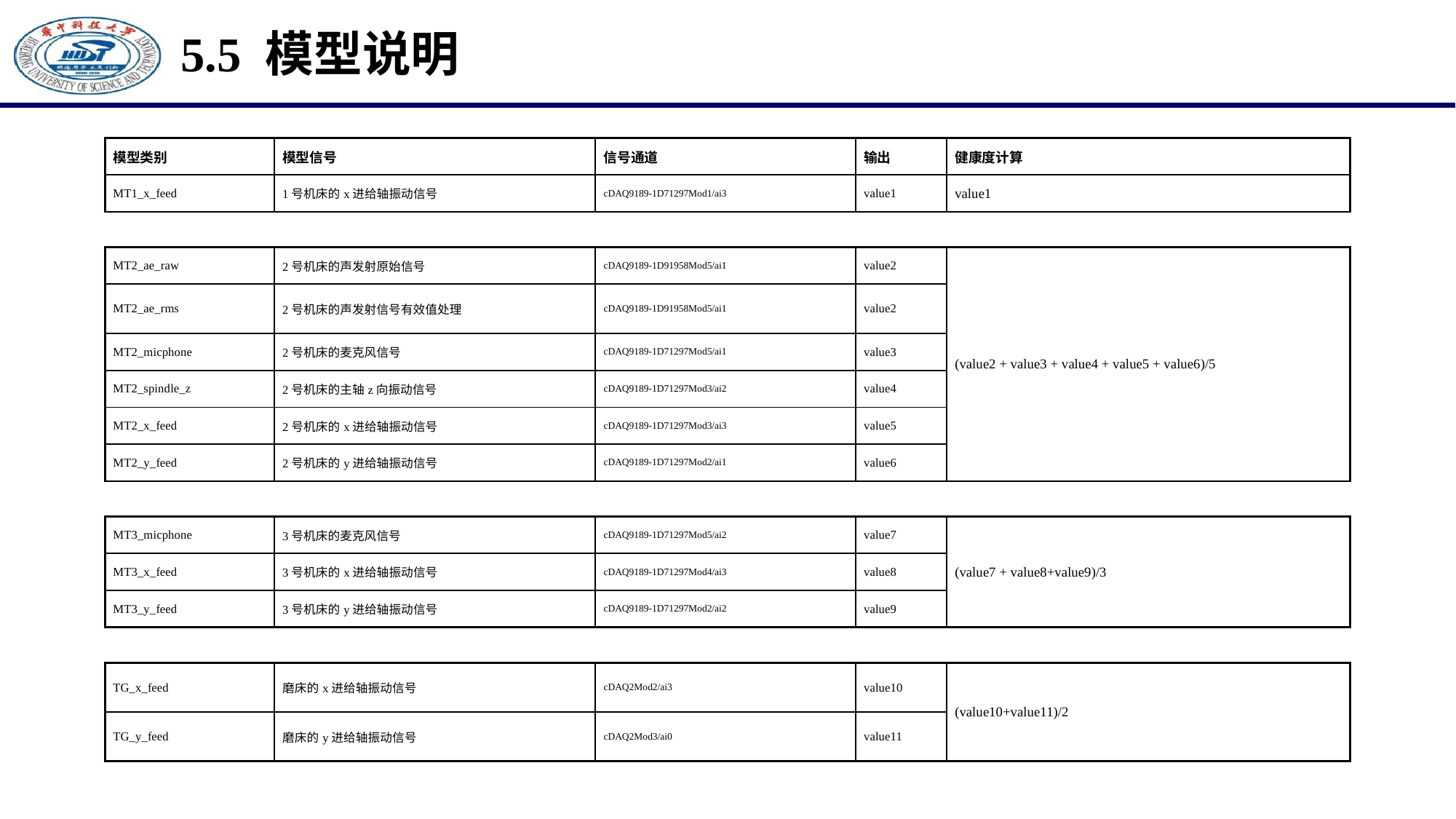

# 5.5 模型说明
| 模型类别 | 模型信号 | 信号通道 | 输出 | 健康度计算 |
| --- | --- | --- | --- | --- |
| MT1\_x\_feed | 1号机床的x进给轴振动信号 | cDAQ9189-1D71297Mod1/ai3 | value1 | value1 |
|  |  |  |  |  |
| MT2\_ae\_raw | 2号机床的声发射原始信号 | cDAQ9189-1D91958Mod5/ai1 | value2 | (value2 + value3 + value4 + value5 + value6)/5 |
| MT2\_ae\_rms | 2号机床的声发射信号有效值处理 | cDAQ9189-1D91958Mod5/ai1 | value2 |  |
| MT2\_micphone | 2号机床的麦克风信号 | cDAQ9189-1D71297Mod5/ai1 | value3 |  |
| MT2\_spindle\_z | 2号机床的主轴z向振动信号 | cDAQ9189-1D71297Mod3/ai2 | value4 |  |
| MT2\_x\_feed | 2号机床的x进给轴振动信号 | cDAQ9189-1D71297Mod3/ai3 | value5 |  |
| MT2\_y\_feed | 2号机床的y进给轴振动信号 | cDAQ9189-1D71297Mod2/ai1 | value6 |  |
|  |  |  |  |  |
| MT3\_micphone | 3号机床的麦克风信号 | cDAQ9189-1D71297Mod5/ai2 | value7 | (value7 + value8+value9)/3 |
| MT3\_x\_feed | 3号机床的x进给轴振动信号 | cDAQ9189-1D71297Mod4/ai3 | value8 |  |
| MT3\_y\_feed | 3号机床的y进给轴振动信号 | cDAQ9189-1D71297Mod2/ai2 | value9 |  |
|  |  |  |  |  |
| TG\_x\_feed | 磨床的x进给轴振动信号 | cDAQ2Mod2/ai3 | value10 | (value10+value11)/2 |
| TG\_y\_feed | 磨床的y进给轴振动信号 | cDAQ2Mod3/ai0 | value11 |  |